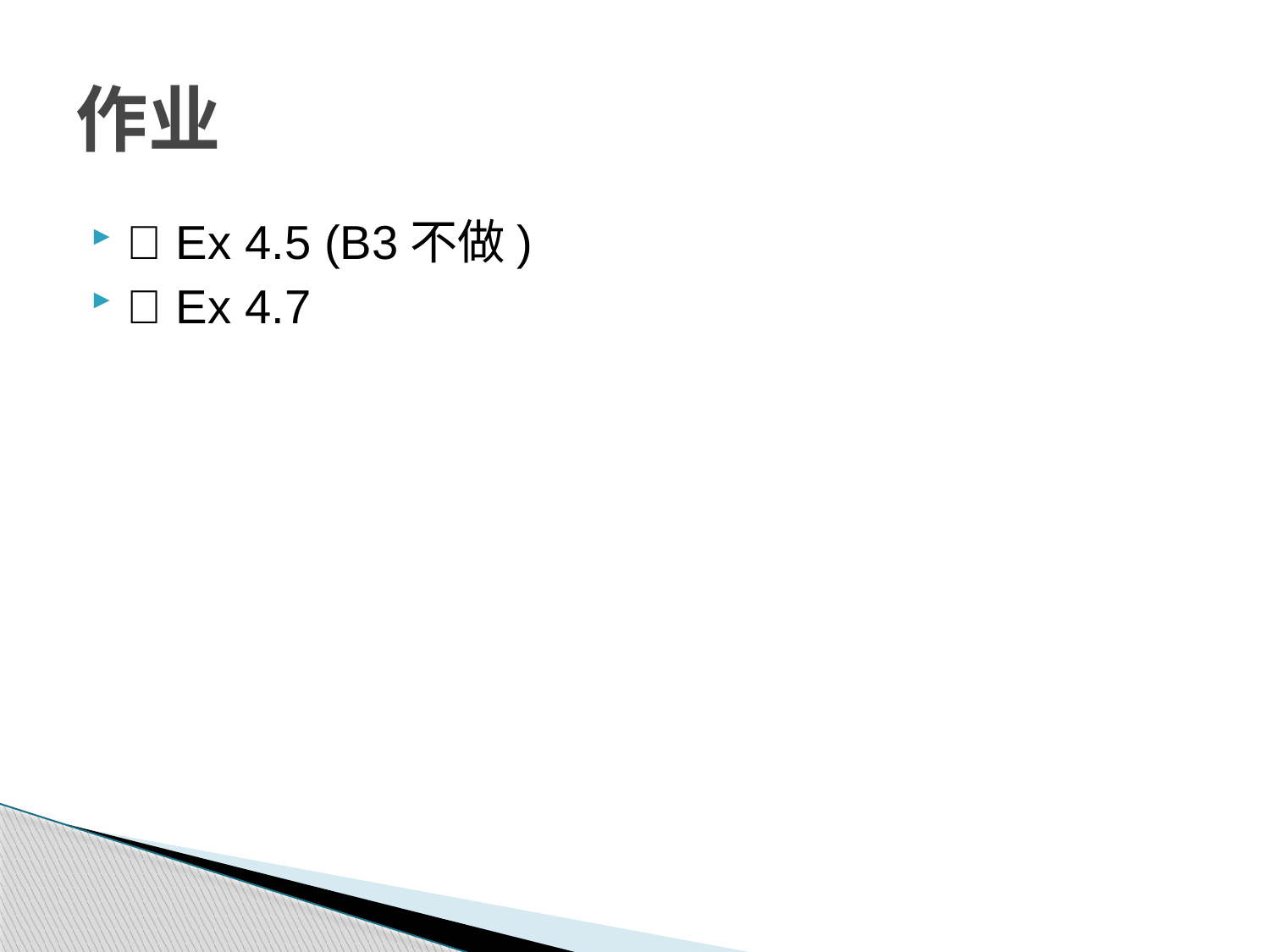

# 作业
􀂄 Ex 4.5 (B3不做)
􀂄 Ex 4.7